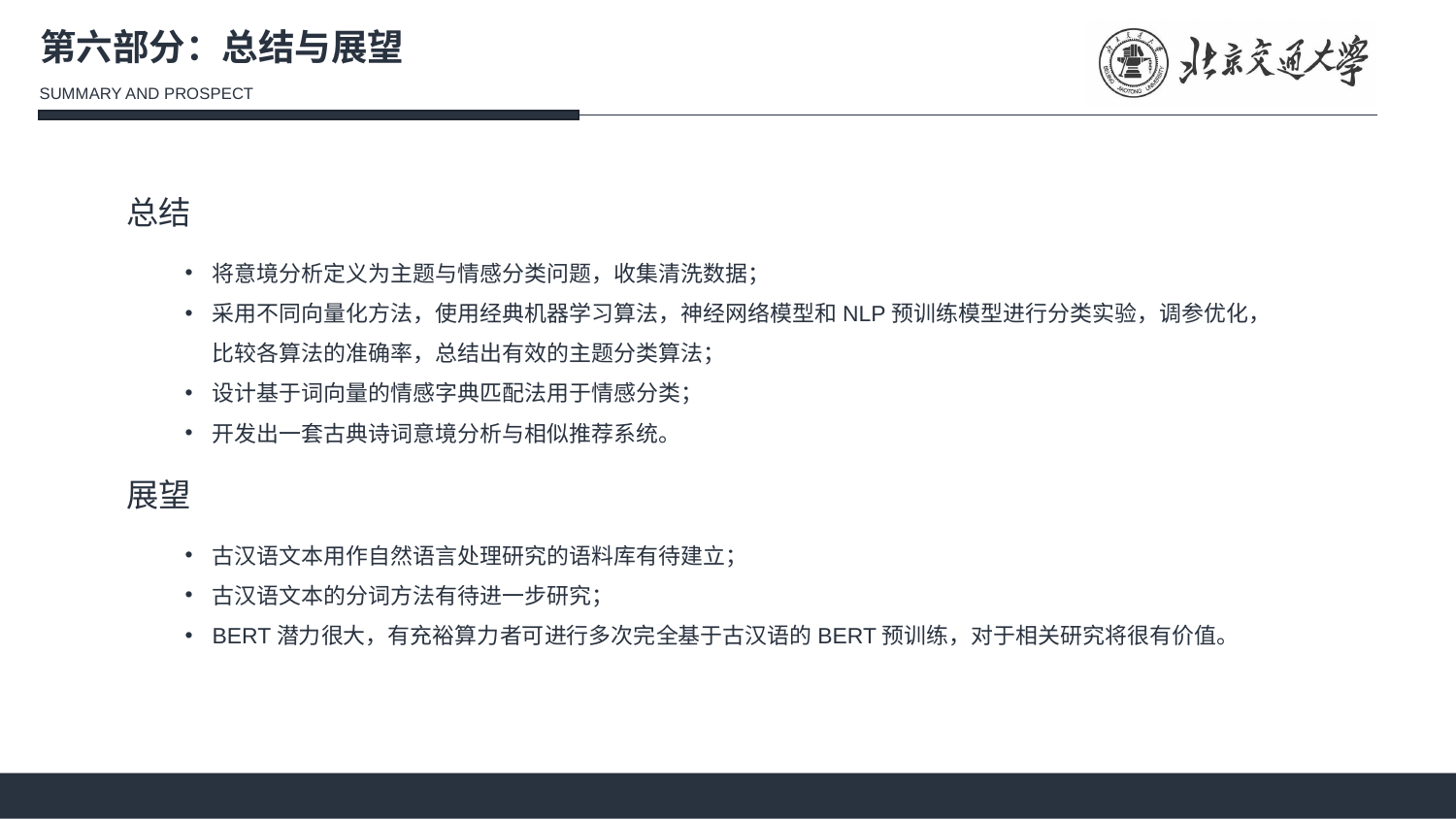

第六部分：总结与展望

SUMMARY AND PROSPECT
总结
将意境分析定义为主题与情感分类问题，收集清洗数据；
采用不同向量化方法，使用经典机器学习算法，神经网络模型和NLP预训练模型进行分类实验，调参优化，比较各算法的准确率，总结出有效的主题分类算法；
设计基于词向量的情感字典匹配法用于情感分类；
开发出一套古典诗词意境分析与相似推荐系统。
展望
古汉语文本用作自然语言处理研究的语料库有待建立；
古汉语文本的分词方法有待进一步研究；
BERT潜力很大，有充裕算力者可进行多次完全基于古汉语的BERT预训练，对于相关研究将很有价值。